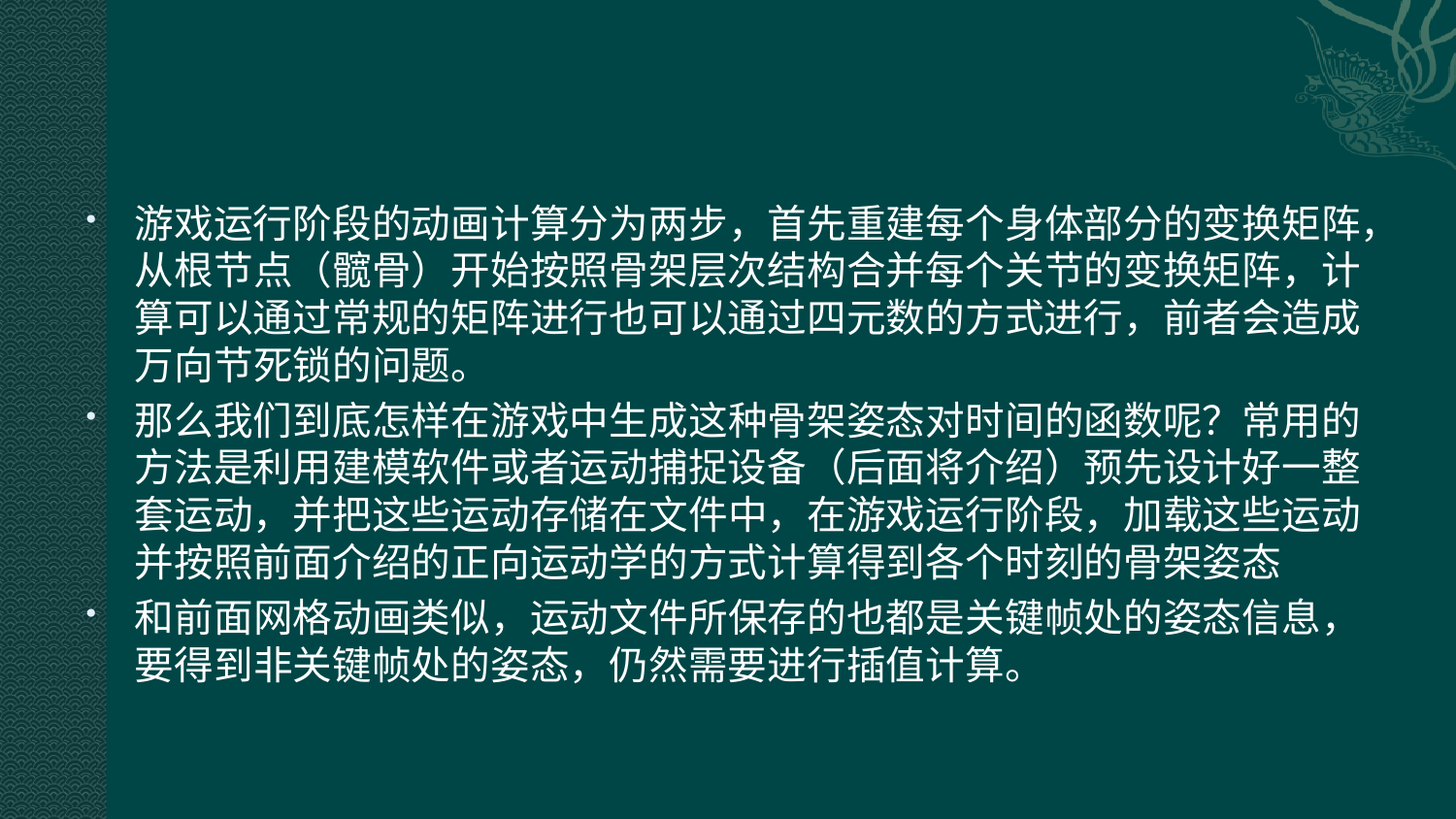

#
游戏运行阶段的动画计算分为两步，首先重建每个身体部分的变换矩阵，从根节点（髋骨）开始按照骨架层次结构合并每个关节的变换矩阵，计算可以通过常规的矩阵进行也可以通过四元数的方式进行，前者会造成万向节死锁的问题。
那么我们到底怎样在游戏中生成这种骨架姿态对时间的函数呢？常用的方法是利用建模软件或者运动捕捉设备（后面将介绍）预先设计好一整套运动，并把这些运动存储在文件中，在游戏运行阶段，加载这些运动并按照前面介绍的正向运动学的方式计算得到各个时刻的骨架姿态
和前面网格动画类似，运动文件所保存的也都是关键帧处的姿态信息，要得到非关键帧处的姿态，仍然需要进行插值计算。